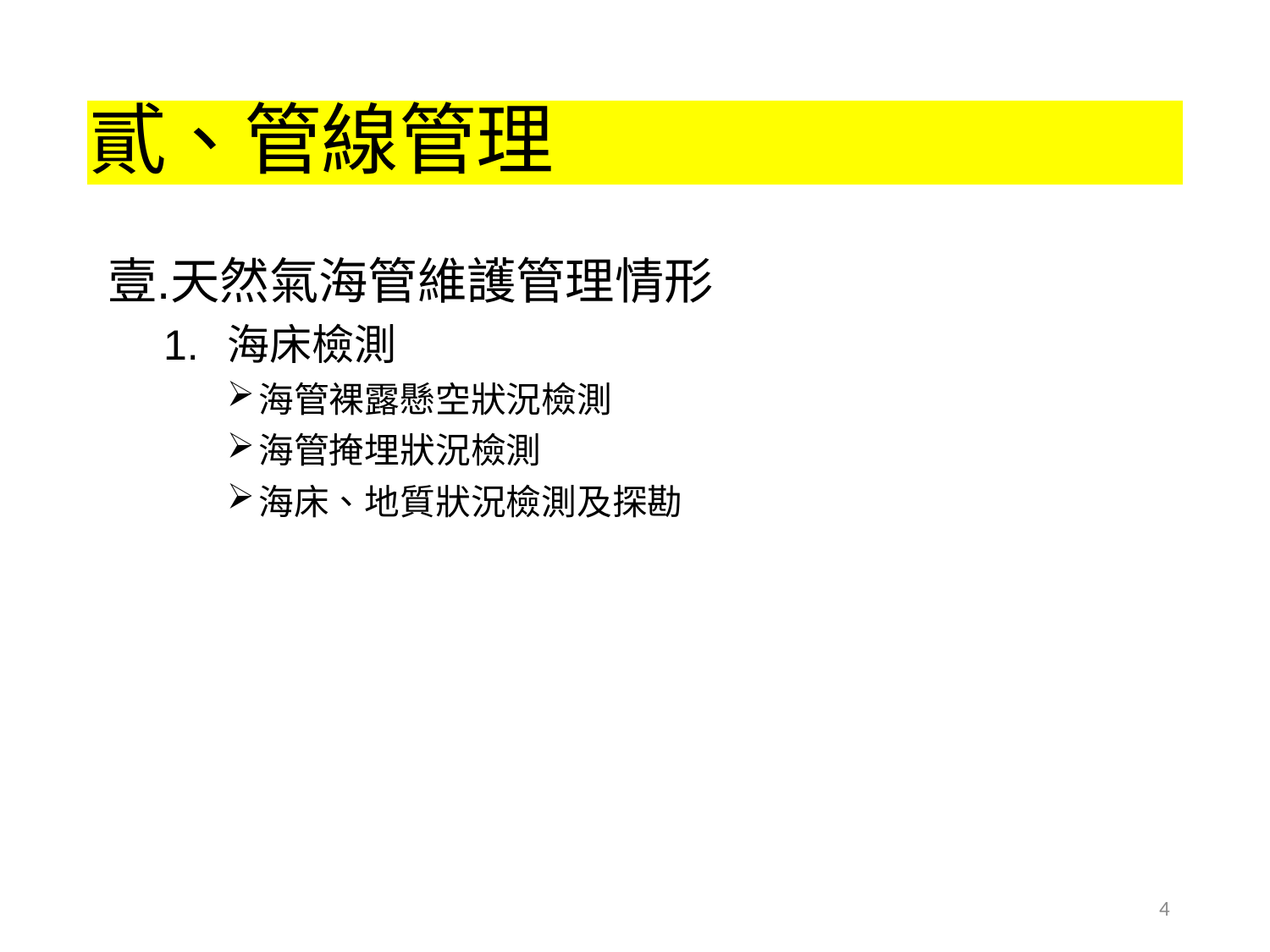

貳、管線管理
天然氣海管維護管理情形
海床檢測
海管裸露懸空狀況檢測
海管掩埋狀況檢測
海床、地質狀況檢測及探勘
4